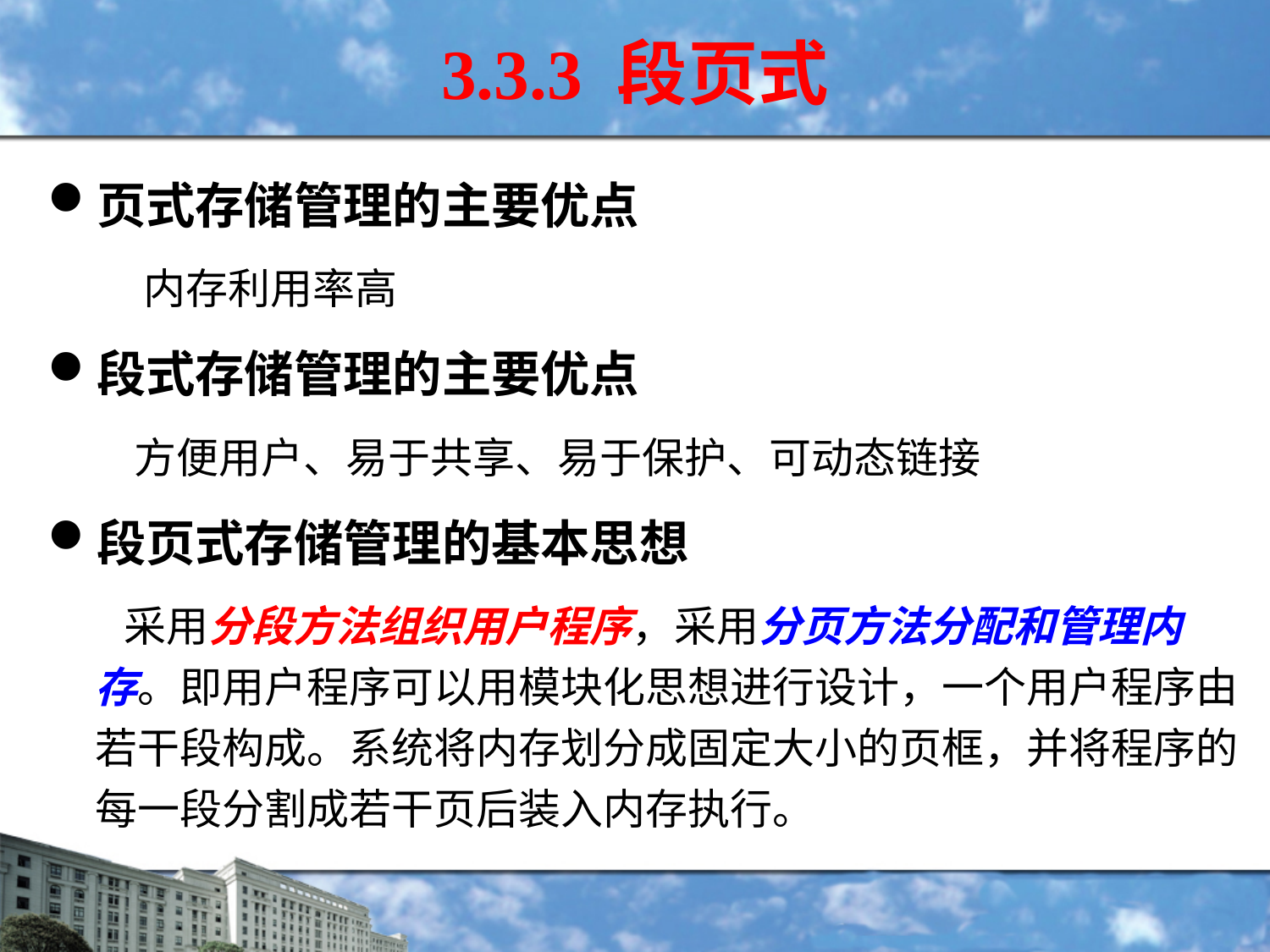

3.3.3 段页式
页式存储管理的主要优点
         内存利用率高
段式存储管理的主要优点
        方便用户、易于共享、易于保护、可动态链接
段页式存储管理的基本思想
       采用分段方法组织用户程序，采用分页方法分配和管理内存。即用户程序可以用模块化思想进行设计，一个用户程序由若干段构成。系统将内存划分成固定大小的页框，并将程序的每一段分割成若干页后装入内存执行。